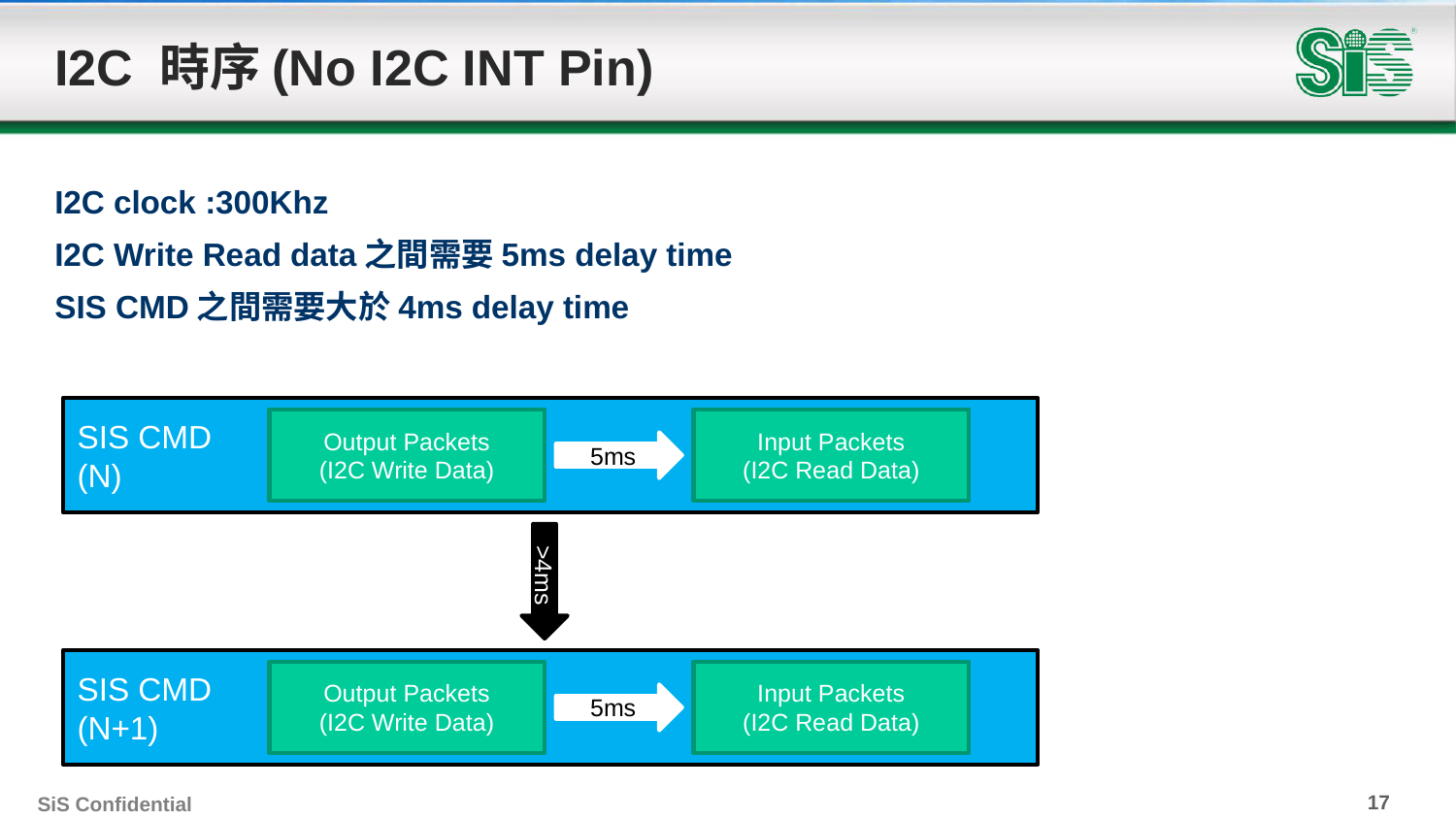

# I2C 時序(No I2C INT Pin)
I2C clock :300Khz
I2C Write Read data之間需要5ms delay time
SIS CMD之間需要大於4ms delay time

SIS CMD
(N)
Output Packets
(I2C Write Data)
Input Packets
(I2C Read Data)
5ms
>4ms
SIS CMD
(N+1)
Output Packets
(I2C Write Data)
Input Packets
(I2C Read Data)
5ms
17